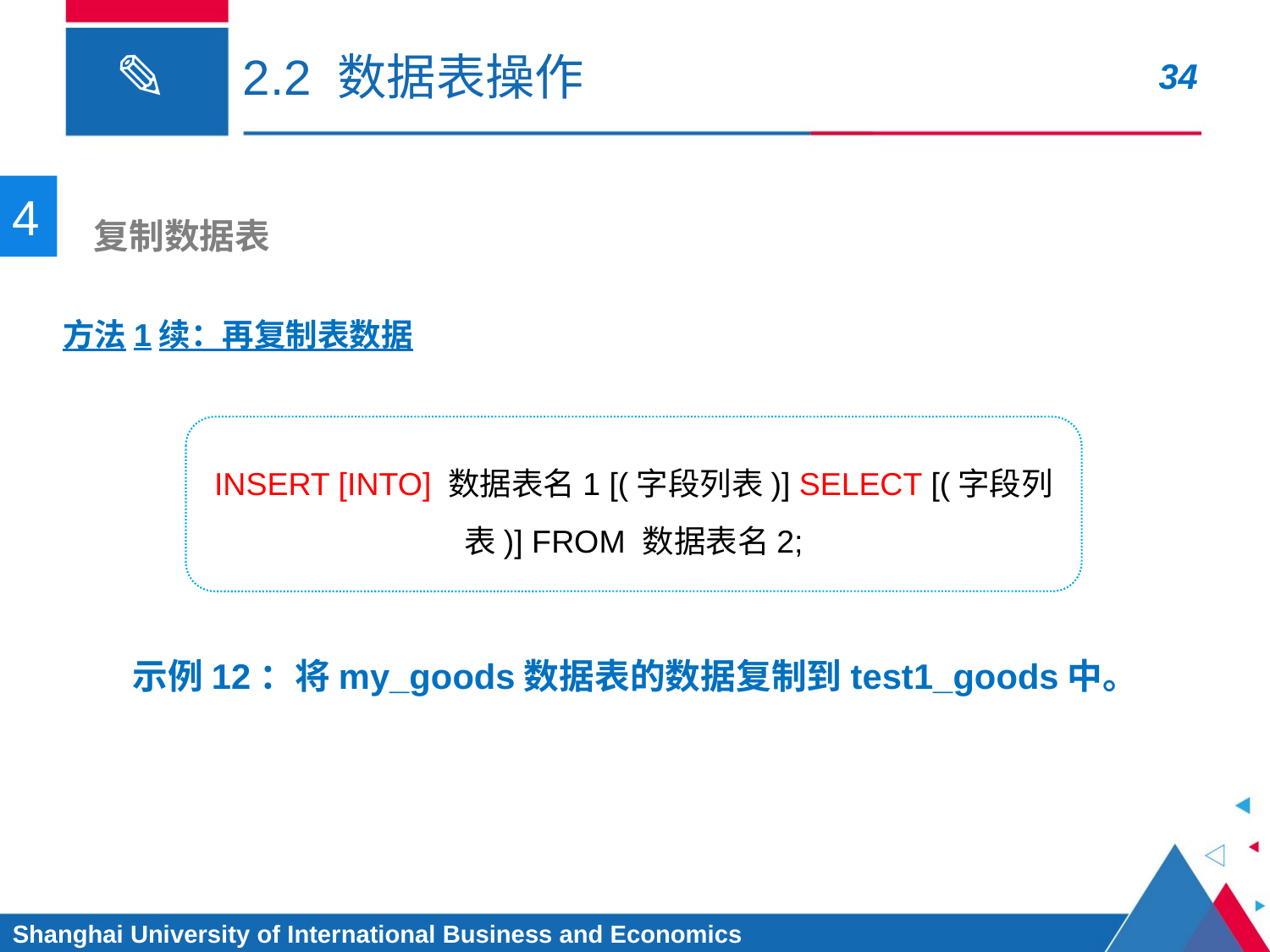

# 2.2 数据表操作

4
  复制数据表
方法1续：再复制表数据

INSERT [INTO] 数据表名1 [(字段列表)] SELECT [(字段列表)] FROM 数据表名2;
  示例12：将my_goods数据表的数据复制到test1_goods中。